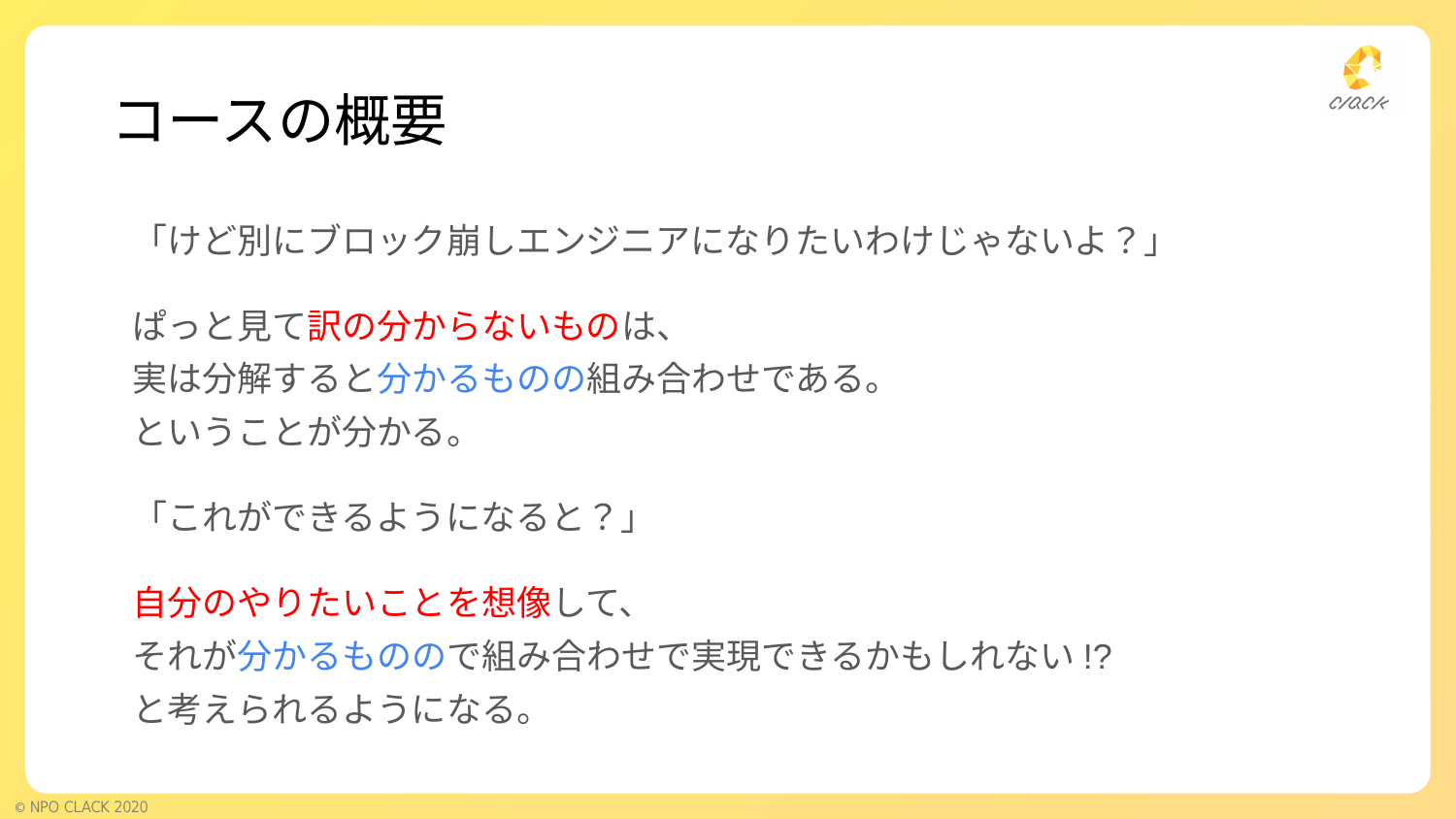

# コースの概要
「けど別にブロック崩しエンジニアになりたいわけじゃないよ？」

ぱっと見て訳の分からないものは、
実は分解すると分かるものの組み合わせである。
ということが分かる。

「これができるようになると？」

自分のやりたいことを想像して、
それが分かるものので組み合わせで実現できるかもしれない!?
と考えられるようになる。